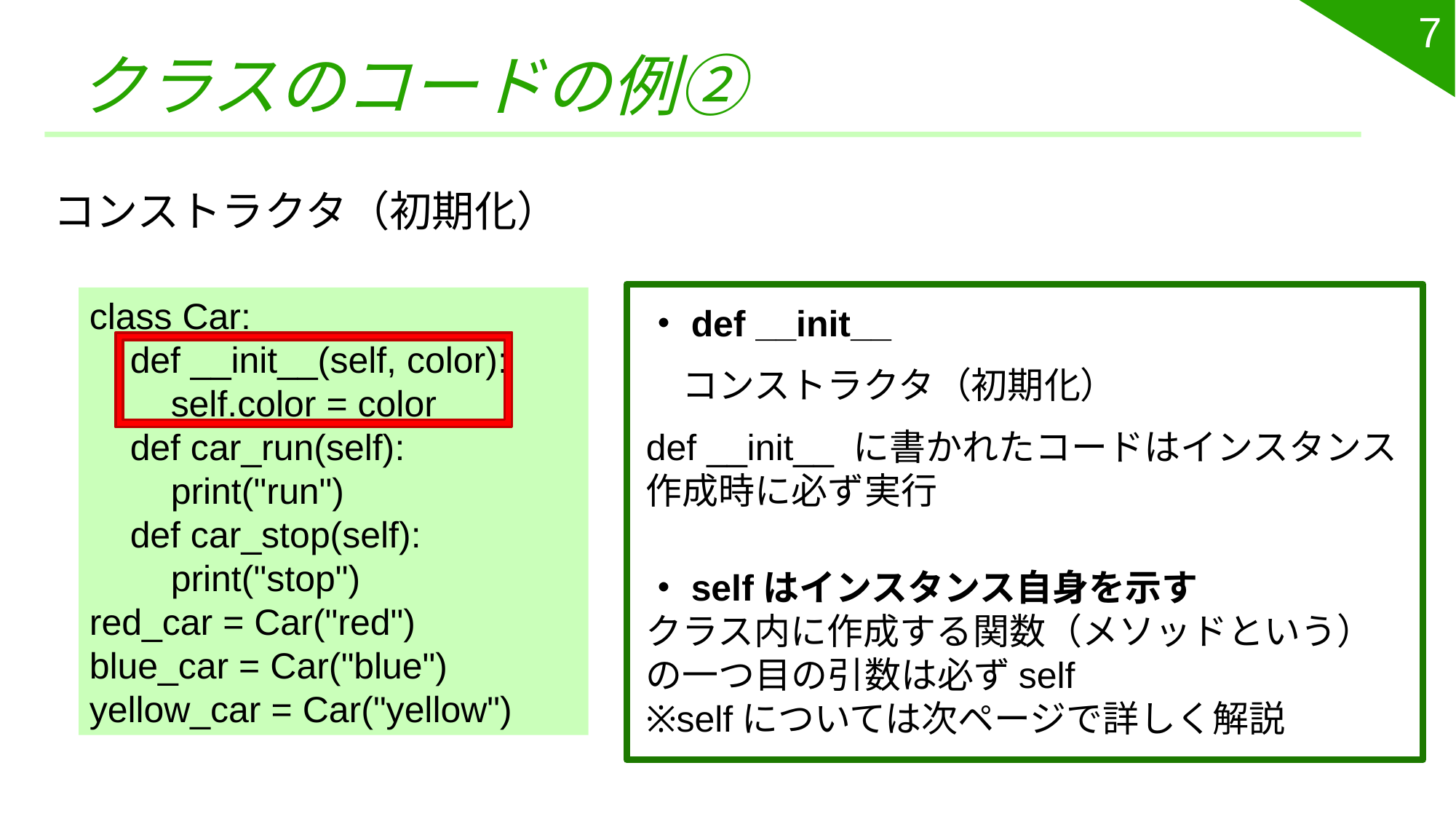

7
# クラスのコードの例②
コンストラクタ（初期化）

class Car:
    def __init__(self, color):
        self.color = color
    def car_run(self):
        print("run")
    def car_stop(self):
        print("stop")
red_car = Car("red")
blue_car = Car("blue")
yellow_car = Car("yellow")
・def __init__
　コンストラクタ（初期化）
def __init__ に書かれたコードはインスタンス作成時に必ず実行

・selfはインスタンス自身を示す
クラス内に作成する関数（メソッドという）
の一つ目の引数は必ずself
※selfについては次ページで詳しく解説